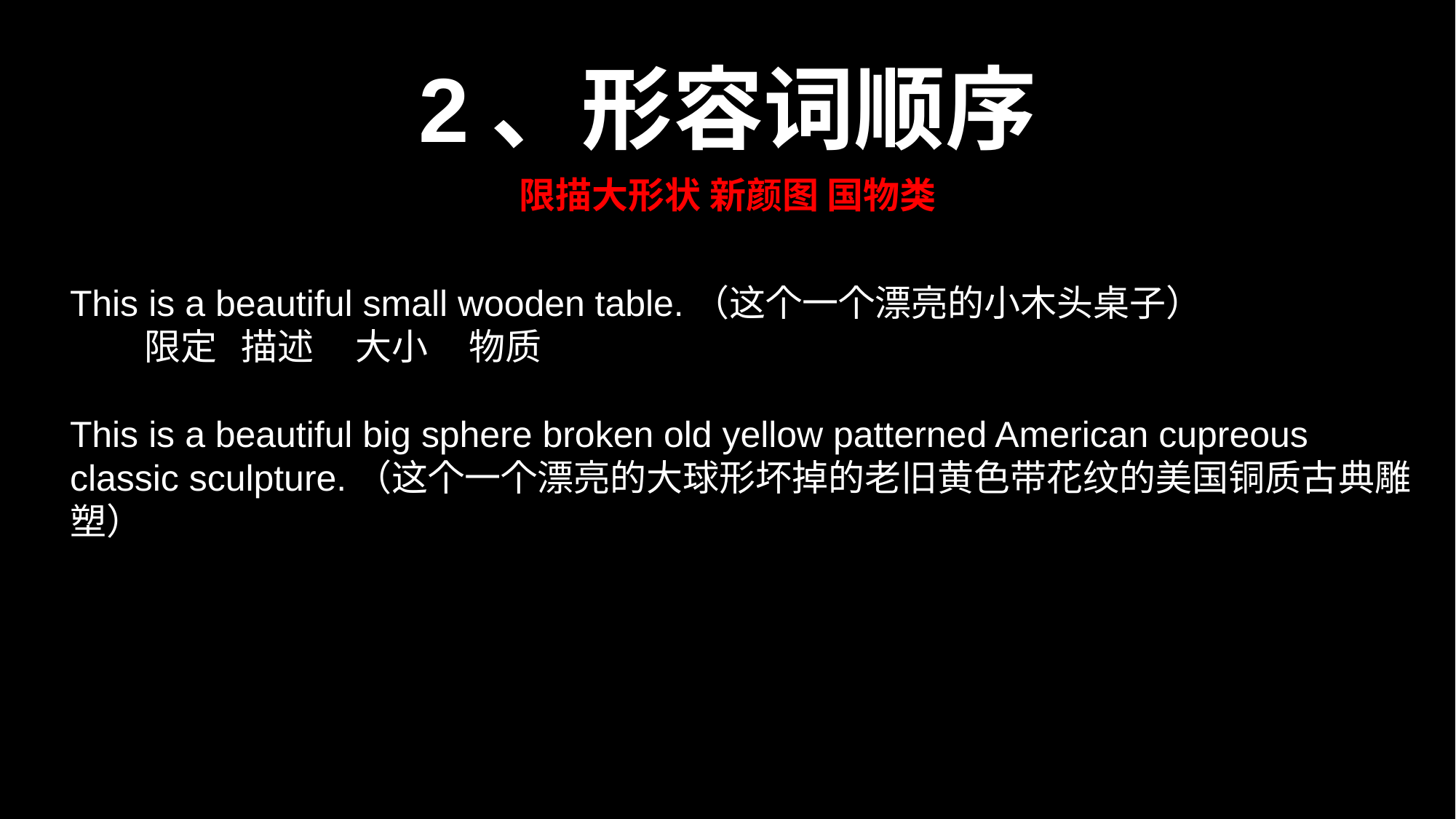

2、形容词顺序
限描大形状 新颜图 国物类
This is a beautiful small wooden table.（这个一个漂亮的小木头桌子）
        限定   描述     大小     物质

This is a beautiful big sphere broken old yellow patterned American cupreous classic sculpture.（这个一个漂亮的大球形坏掉的老旧黄色带花纹的美国铜质古典雕塑）